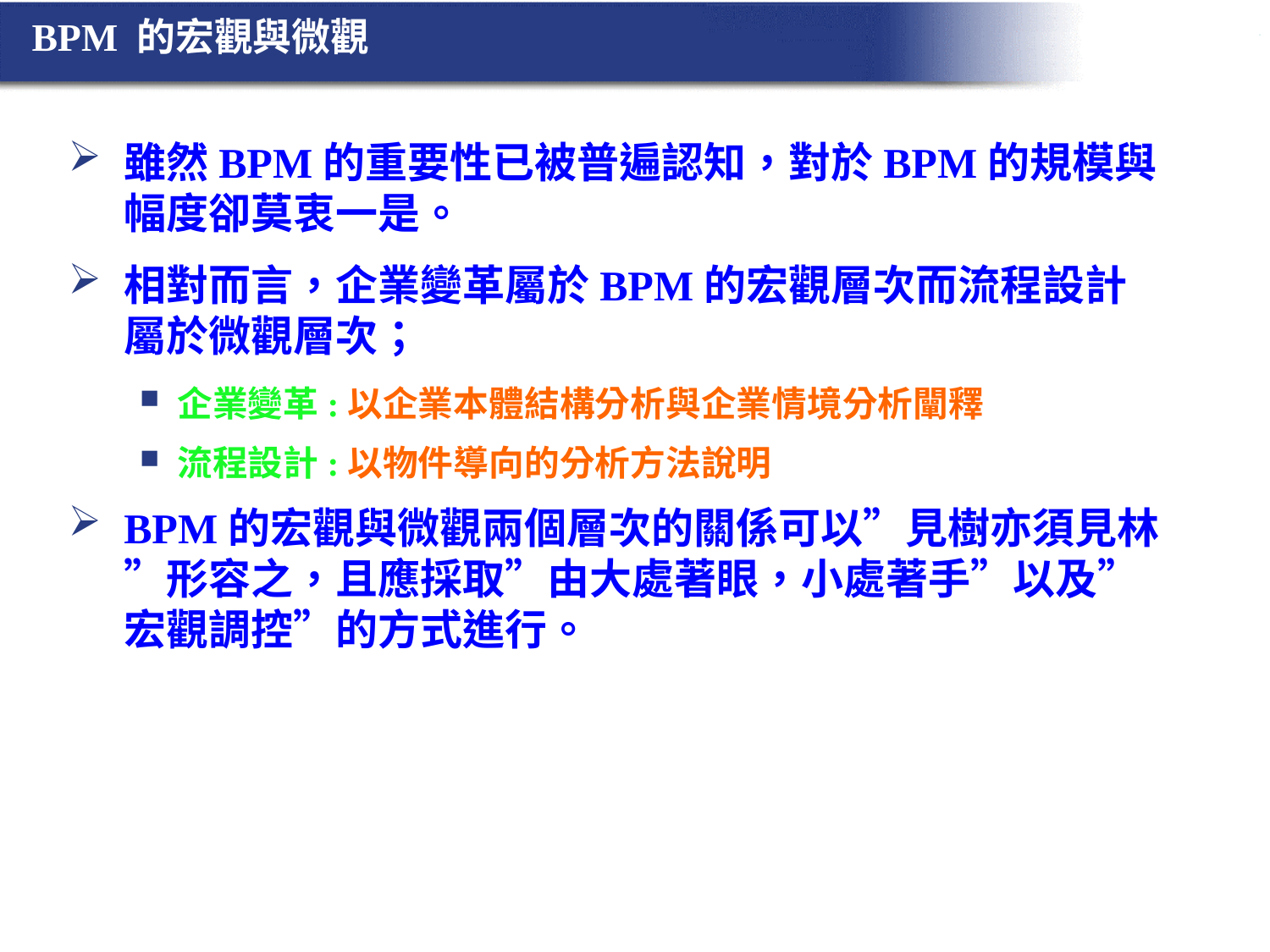

# BPM 的宏觀與微觀
雖然BPM的重要性已被普遍認知，對於BPM的規模與幅度卻莫衷一是。
相對而言，企業變革屬於BPM的宏觀層次而流程設計屬於微觀層次；
企業變革:以企業本體結構分析與企業情境分析闡釋
流程設計:以物件導向的分析方法說明
BPM的宏觀與微觀兩個層次的關係可以”見樹亦須見林”形容之，且應採取”由大處著眼，小處著手”以及”宏觀調控”的方式進行。